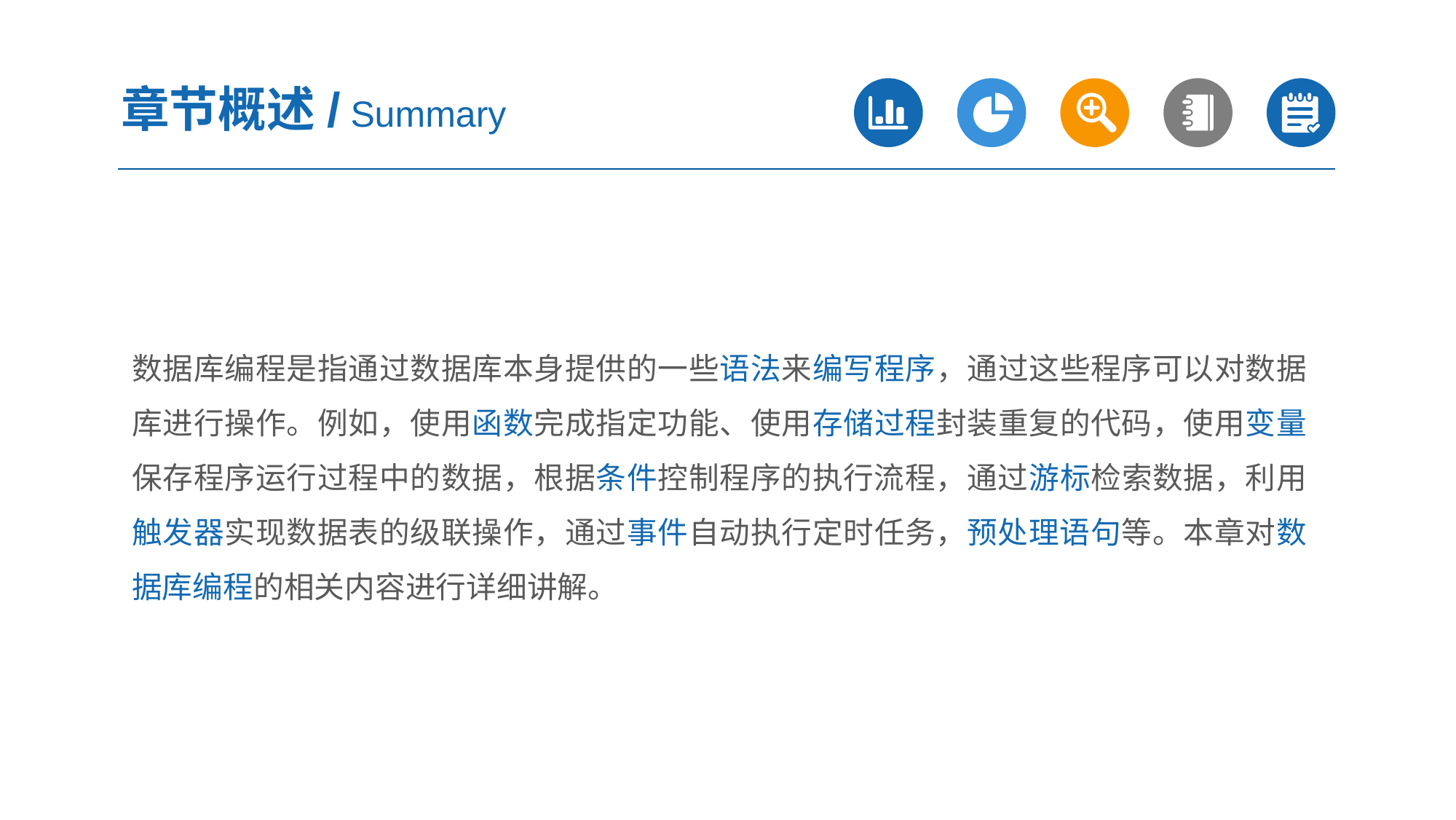

章节概述/ Summary
数据库编程是指通过数据库本身提供的一些语法来编写程序，通过这些程序可以对数据库进行操作。例如，使用函数完成指定功能、使用存储过程封装重复的代码，使用变量保存程序运行过程中的数据，根据条件控制程序的执行流程，通过游标检索数据，利用触发器实现数据表的级联操作，通过事件自动执行定时任务，预处理语句等。本章对数据库编程的相关内容进行详细讲解。